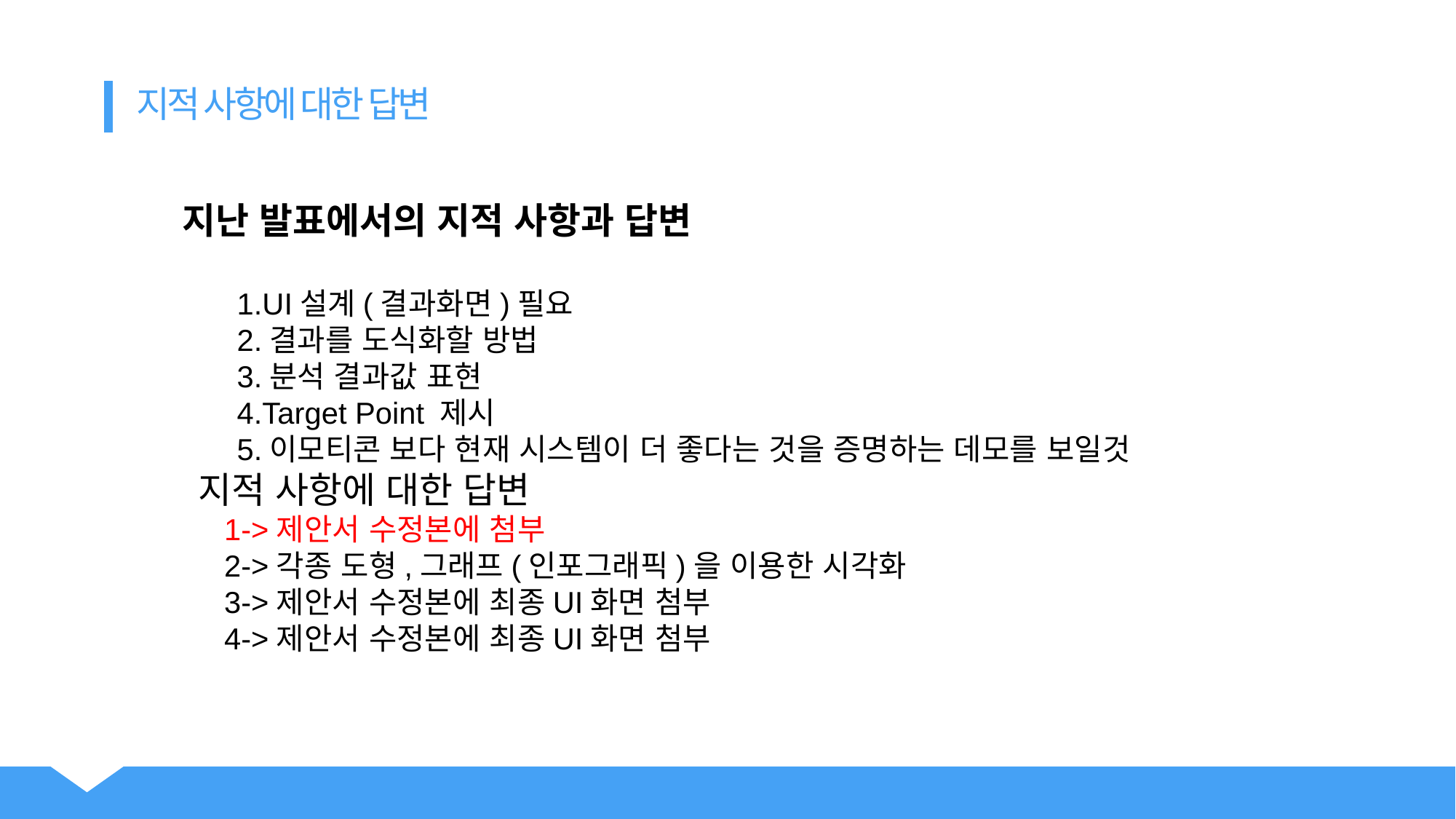

지적 사항에 대한 답변
지난 발표에서의 지적 사항과 답변

1.UI설계(결과화면)필요
2.결과를 도식화할 방법
3.분석 결과값 표현
4.Target Point 제시
5.이모티콘 보다 현재 시스템이 더 좋다는 것을 증명하는 데모를 보일것
 지적 사항에 대한 답변
     1->제안서 수정본에 첨부
     2->각종 도형,그래프(인포그래픽)을 이용한 시각화
     3->제안서 수정본에 최종UI화면 첨부
     4->제안서 수정본에 최종UI화면 첨부